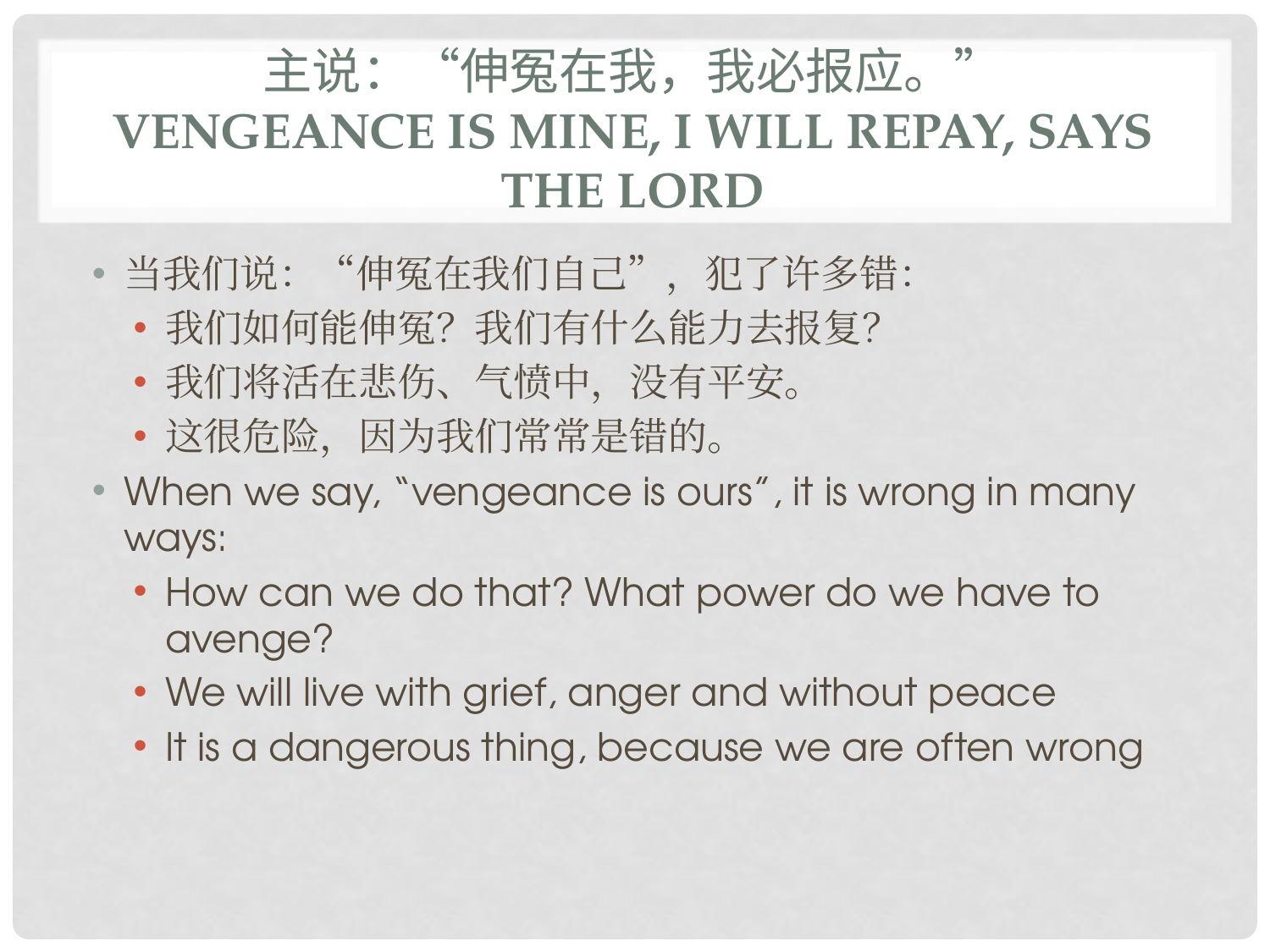

# 主说：“伸冤在我，我必报应。” Vengeance is mine, I will repay, says the Lord
当我们说：“伸冤在我们自己”，犯了许多错：
我们如何能伸冤？我们有什么能力去报复？
我们将活在悲伤、气愤中，没有平安。
这很危险，因为我们常常是错的。
When we say, “vengeance is ours”, it is wrong in many ways:
How can we do that? What power do we have to avenge?
We will live with grief, anger and without peace
It is a dangerous thing, because we are often wrong